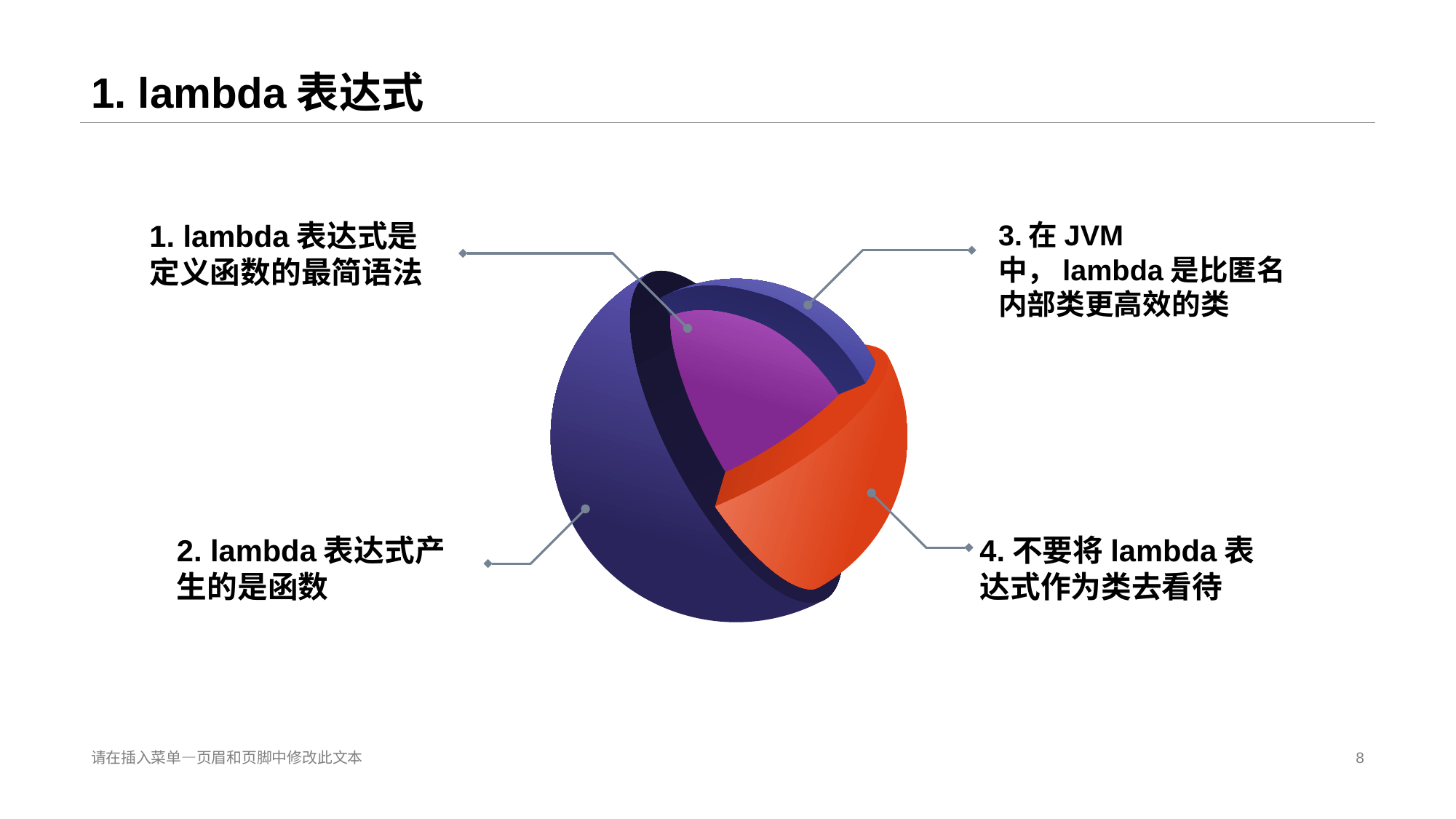

# 1. lambda表达式
3.在JVM中，lambda是比匿名内部类更高效的类

1. lambda表达式是定义函数的最简语法

4.不要将lambda表达式作为类去看待
2. lambda表达式产生的是函数

请在插入菜单—页眉和页脚中修改此文本
8